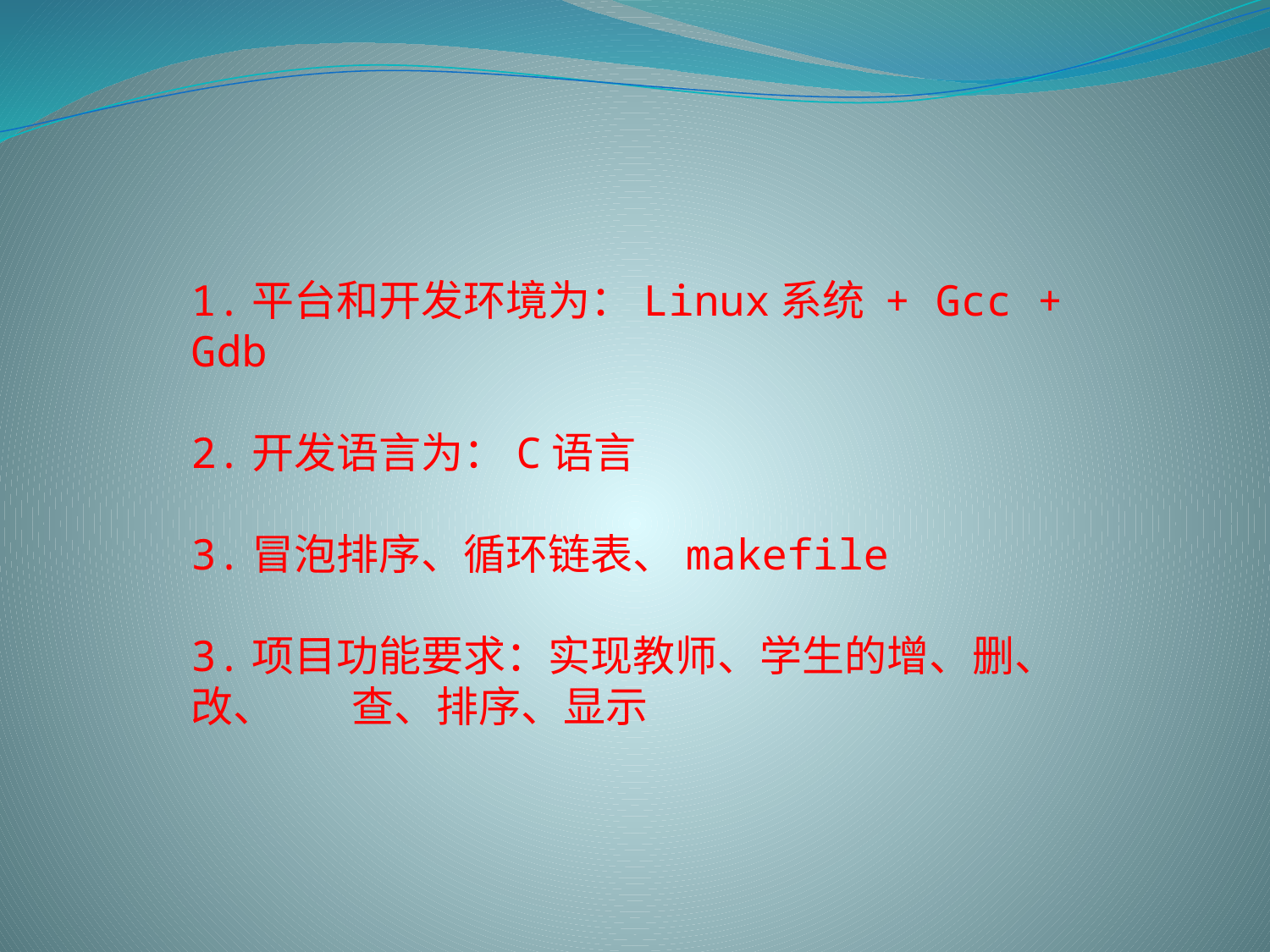

1.平台和开发环境为：Linux系统 + Gcc + Gdb

2.开发语言为：C语言

3.冒泡排序、循环链表、makefile

3.项目功能要求：实现教师、学生的增、删、改、        查、排序、显示